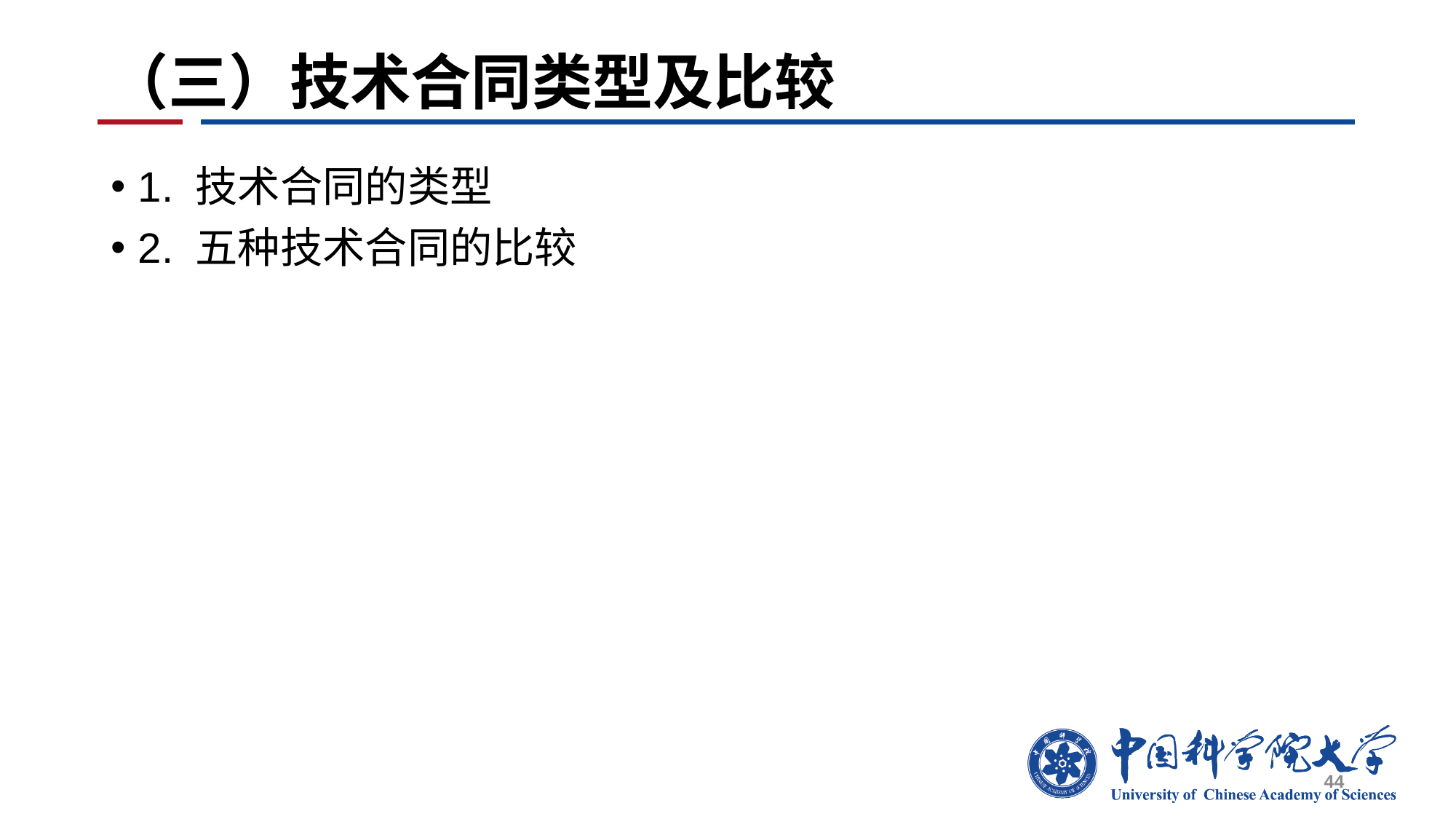

# （三）技术合同类型及比较
1. 技术合同的类型
2. 五种技术合同的比较

44